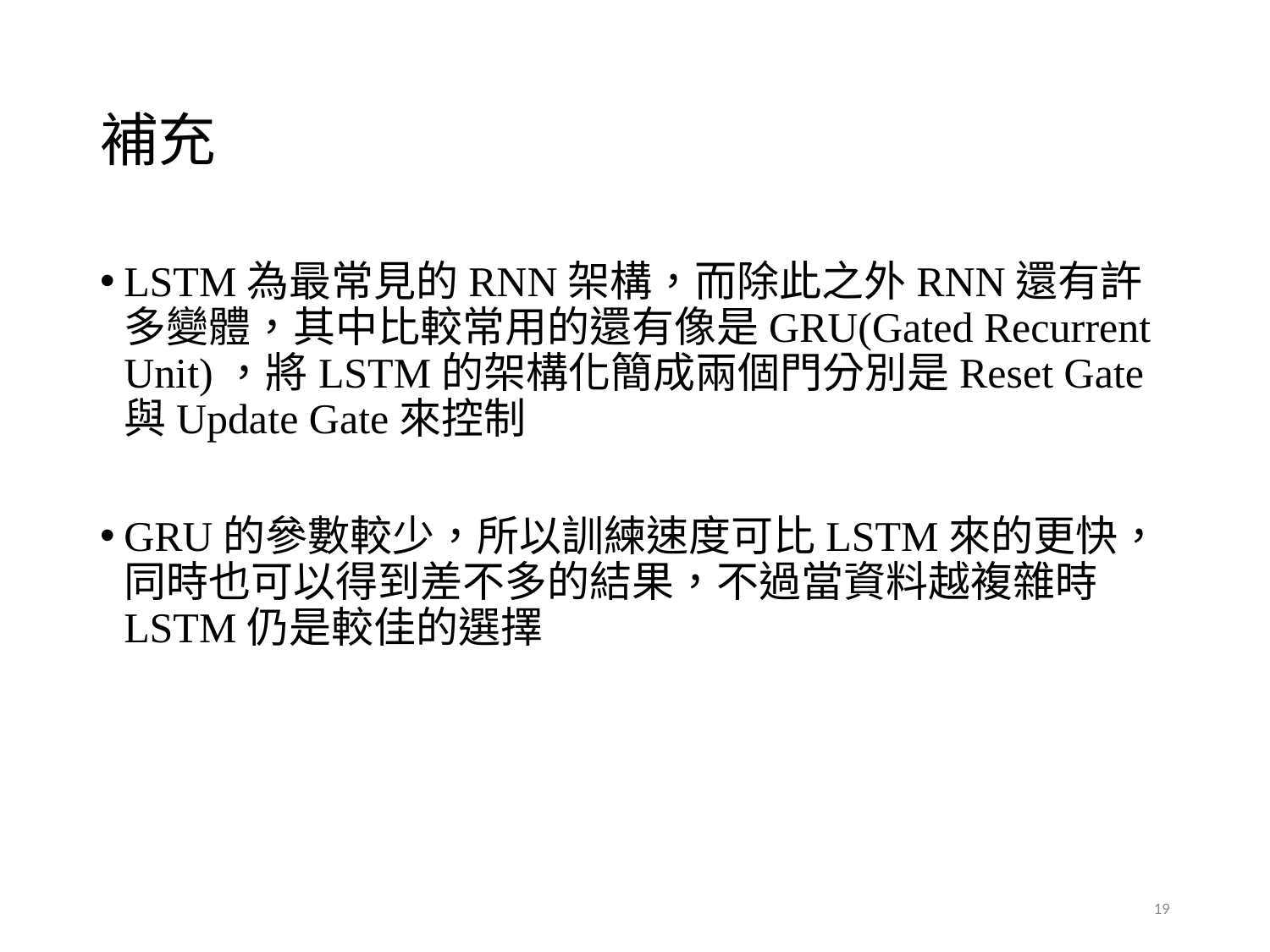

# 補充

LSTM為最常見的RNN架構，而除此之外RNN還有許多變體，其中比較常用的還有像是GRU(Gated Recurrent Unit)，將LSTM的架構化簡成兩個門分別是Reset Gate與Update Gate來控制

GRU的參數較少，所以訓練速度可比LSTM來的更快，同時也可以得到差不多的結果，不過當資料越複雜時LSTM仍是較佳的選擇

19